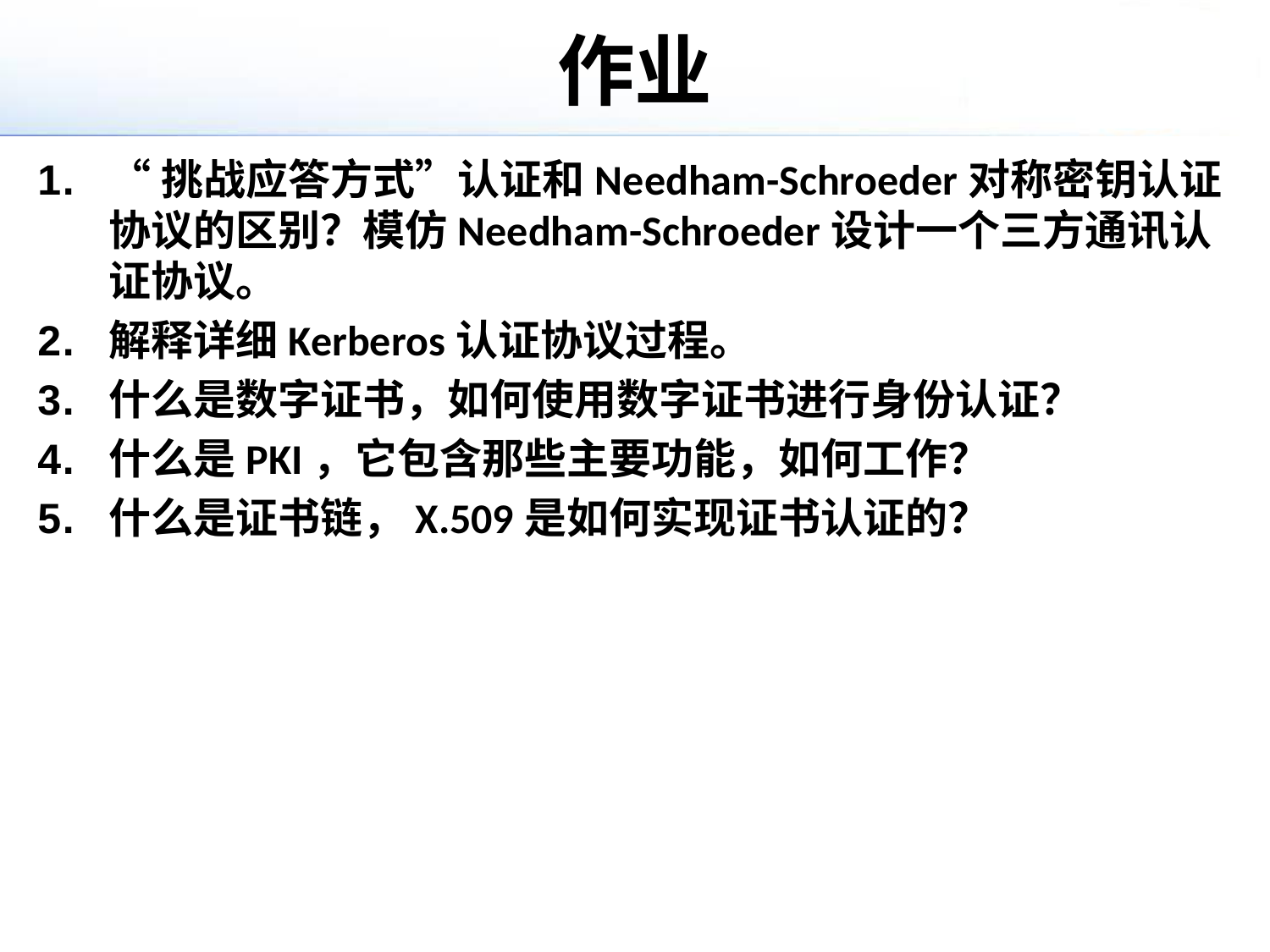

# 作业
“挑战应答方式”认证和Needham-Schroeder对称密钥认证协议的区别？模仿Needham-Schroeder设计一个三方通讯认证协议。
解释详细Kerberos认证协议过程。
什么是数字证书，如何使用数字证书进行身份认证？
什么是PKI，它包含那些主要功能，如何工作？
什么是证书链，X.509是如何实现证书认证的？